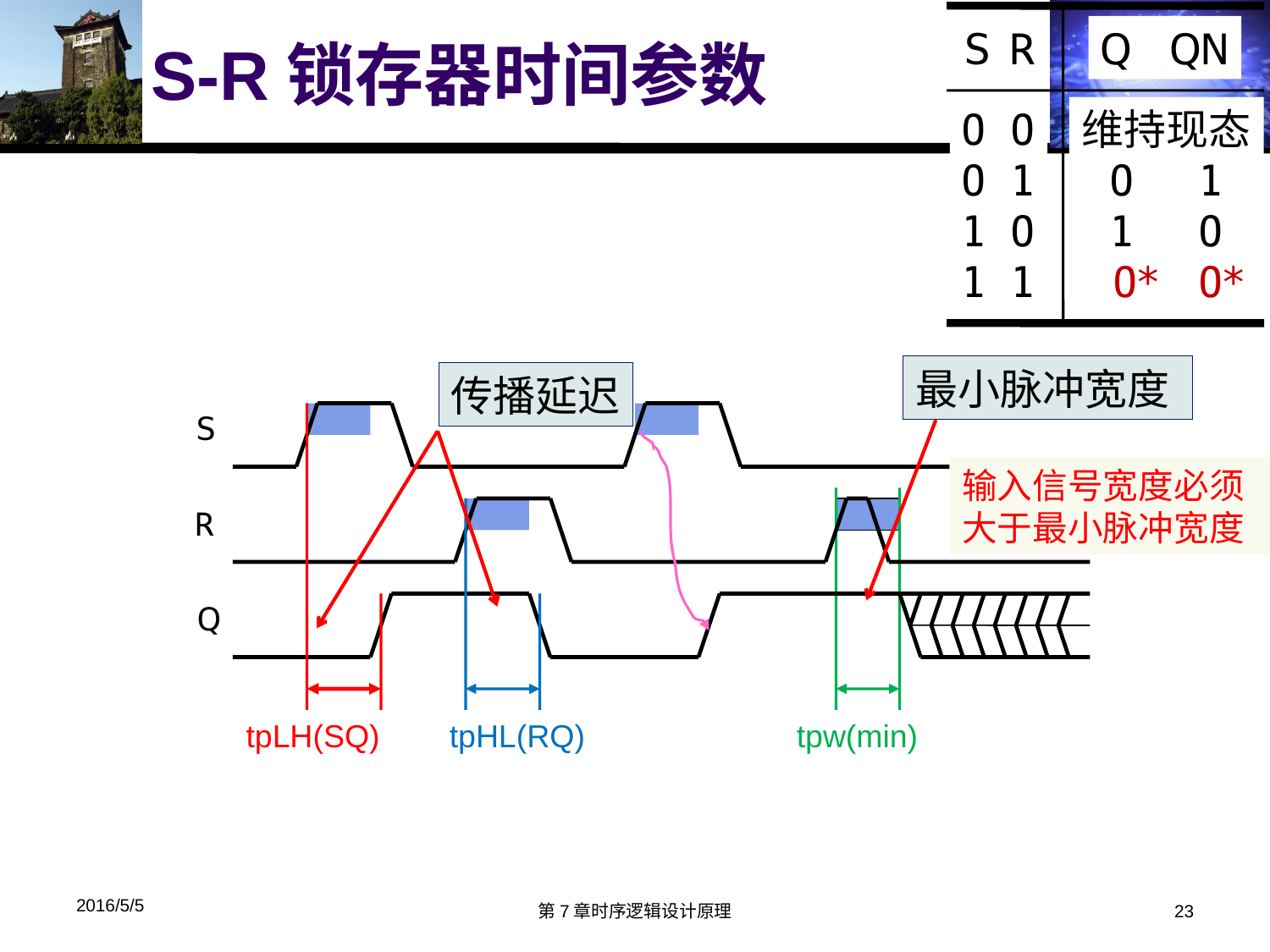

S  R
Q   QN

0  0
0  1
1  0
1  1
维持现态
0     1
1     0
  0*   0*

S-R锁存器时间参数
最小脉冲宽度
传播延迟
S

R

tpLH(SQ)

输入信号宽度必须大于最小脉冲宽度

tpw(min)

tpHL(RQ)
Q

2016/5/5
第7章时序逻辑设计原理
23